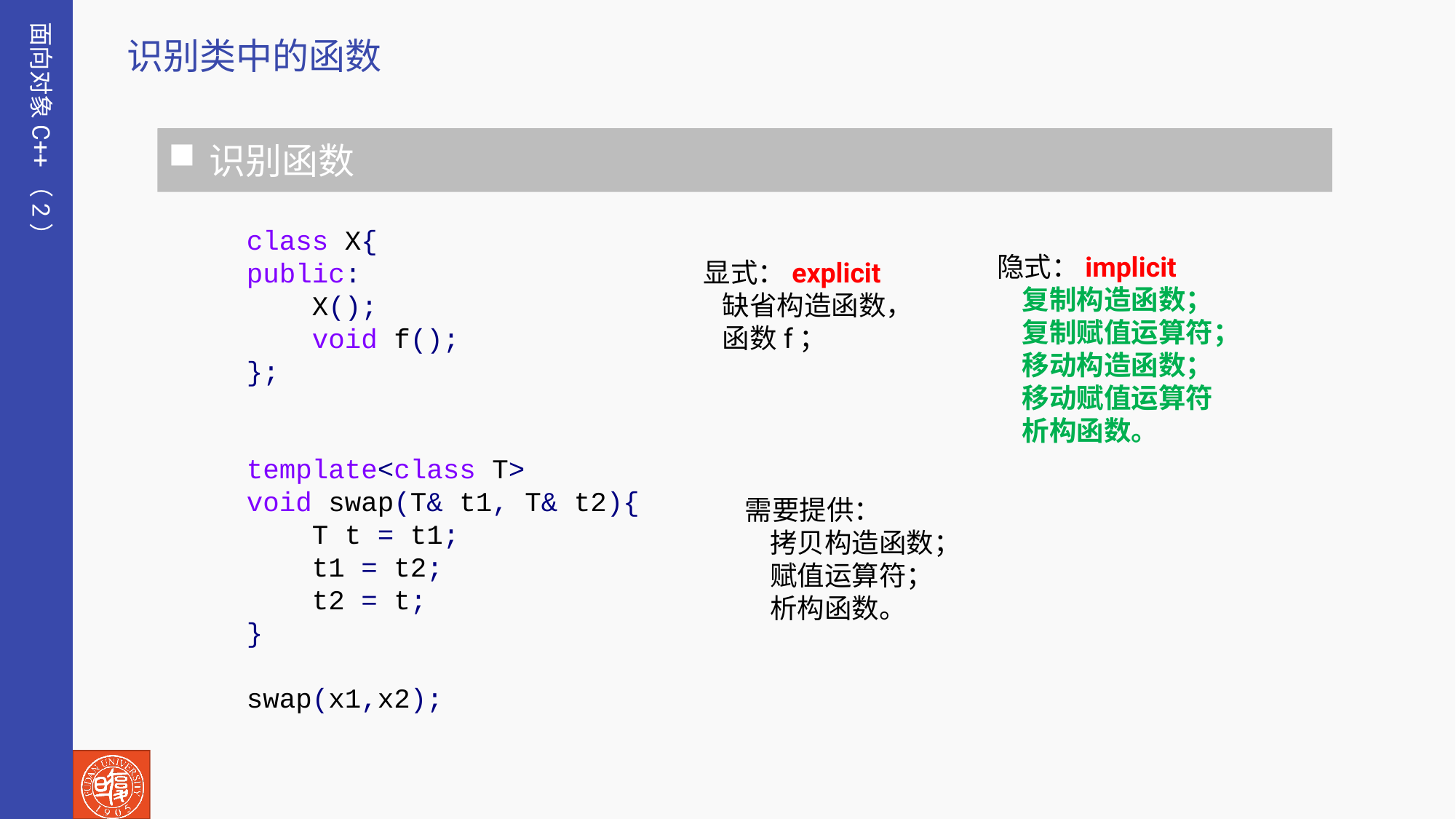

面向对象C++（2）
识别类中的函数
识别函数
class X{
public:
    X();
    void f();
};
隐式：implicit
   复制构造函数；
   复制赋值运算符；
   移动构造函数；
   移动赋值运算符
   析构函数。
显式：explicit
  缺省构造函数，
  函数f；
template<class T>
void swap(T& t1, T& t2){
    T t = t1;
    t1 = t2;
    t2 = t;
}

swap(x1,x2);
需要提供：
   拷贝构造函数；
   赋值运算符；
   析构函数。